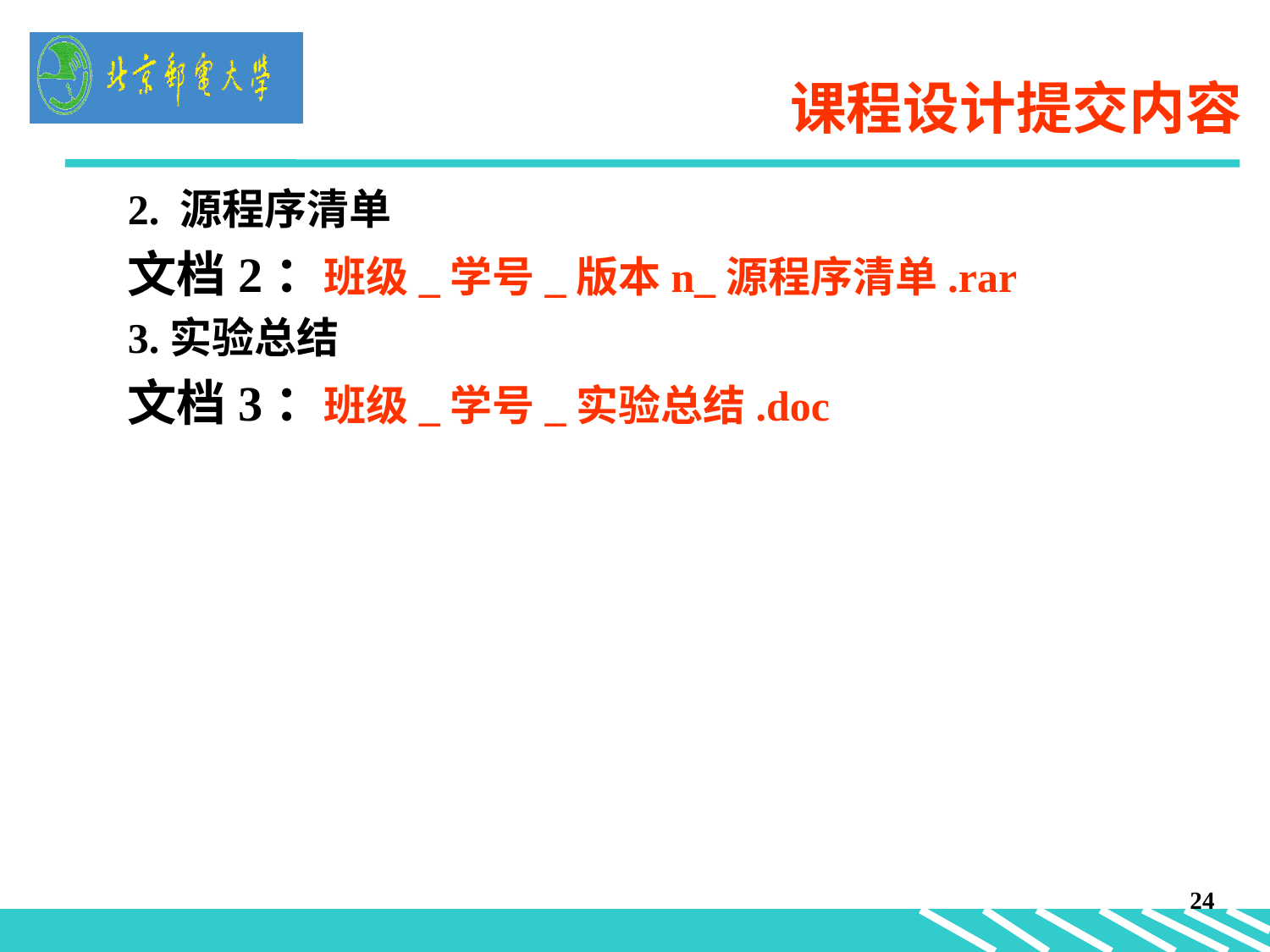

# 课程设计提交内容
2. 源程序清单
文档2：班级_学号_版本n_源程序清单.rar
3.实验总结
文档3：班级_学号_实验总结.doc
24